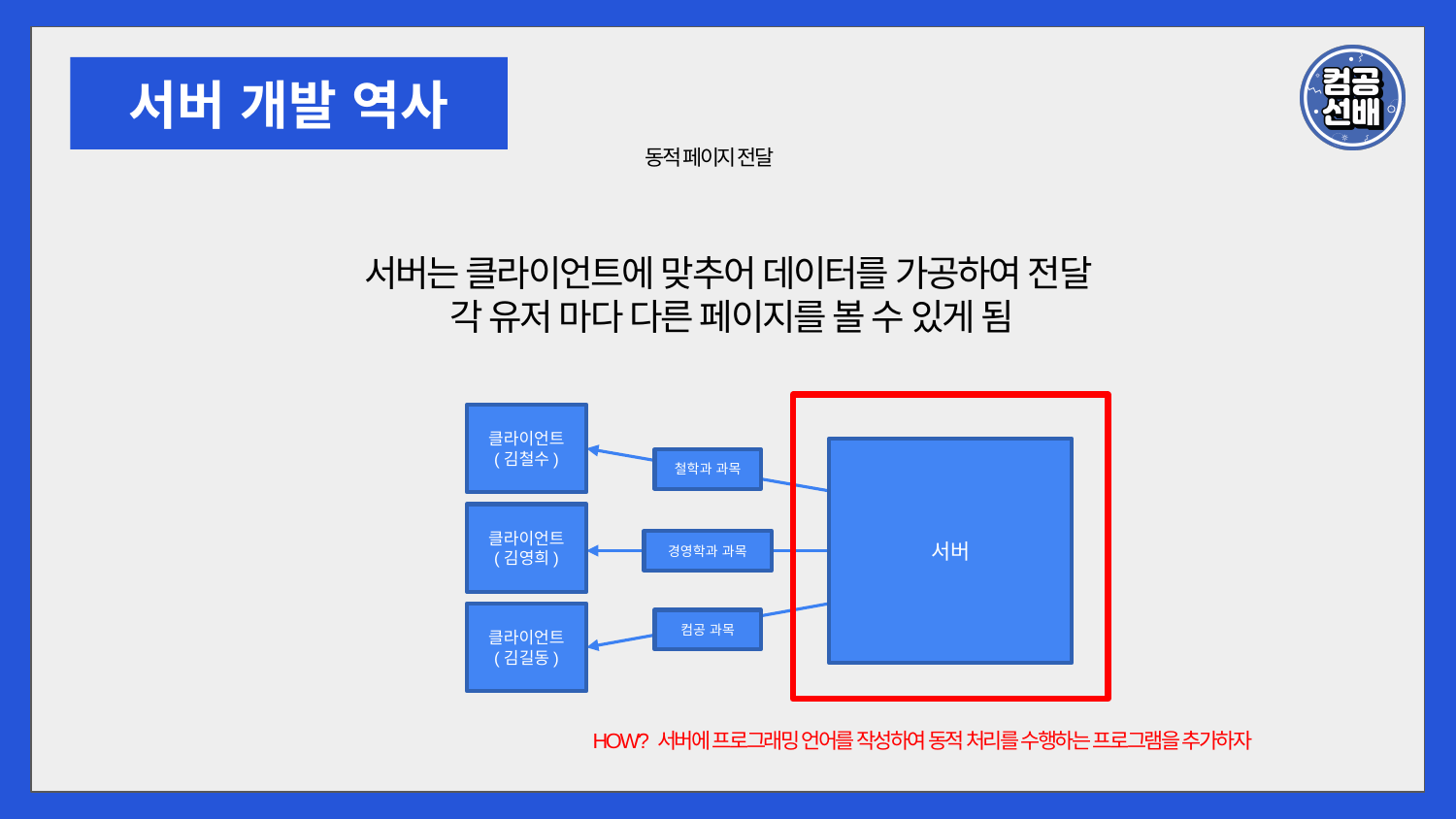

서버 개발 역사
동적 페이지 전달
서버는 클라이언트에 맞추어 데이터를 가공하여 전달
각 유저 마다 다른 페이지를 볼 수 있게 됨

클라이언트
(김철수)
서버
철학과 과목
클라이언트
(김영희)
경영학과 과목
클라이언트
(김길동)
컴공 과목
HOW? 서버에 프로그래밍 언어를 작성하여 동적 처리를 수행하는 프로그램을 추가하자